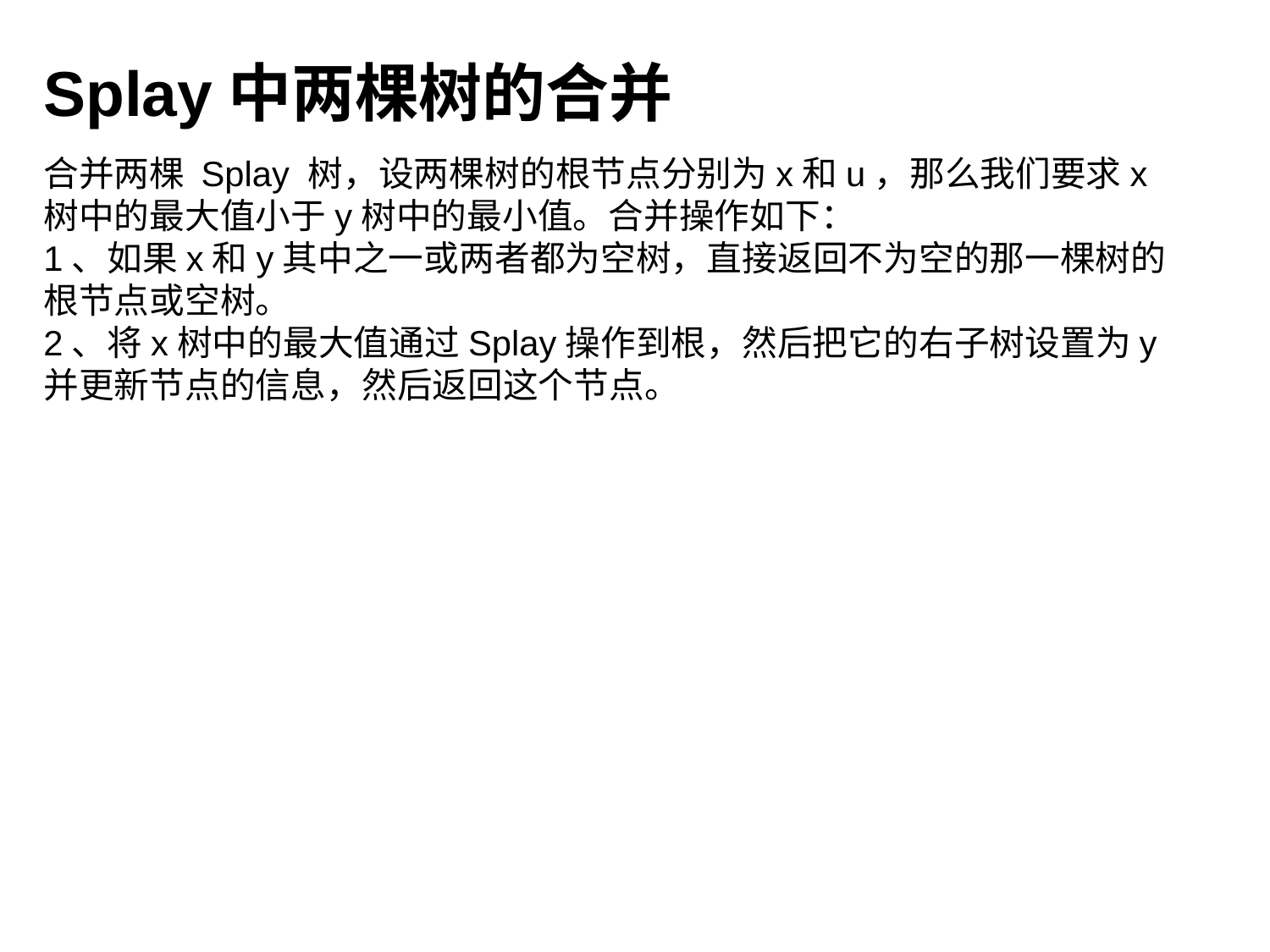

# Splay中两棵树的合并

合并两棵 Splay 树，设两棵树的根节点分别为x和u，那么我们要求x树中的最大值小于y树中的最小值。合并操作如下：
1、如果x和y其中之一或两者都为空树，直接返回不为空的那一棵树的根节点或空树。
2、将x树中的最大值通过Splay操作到根，然后把它的右子树设置为y并更新节点的信息，然后返回这个节点。